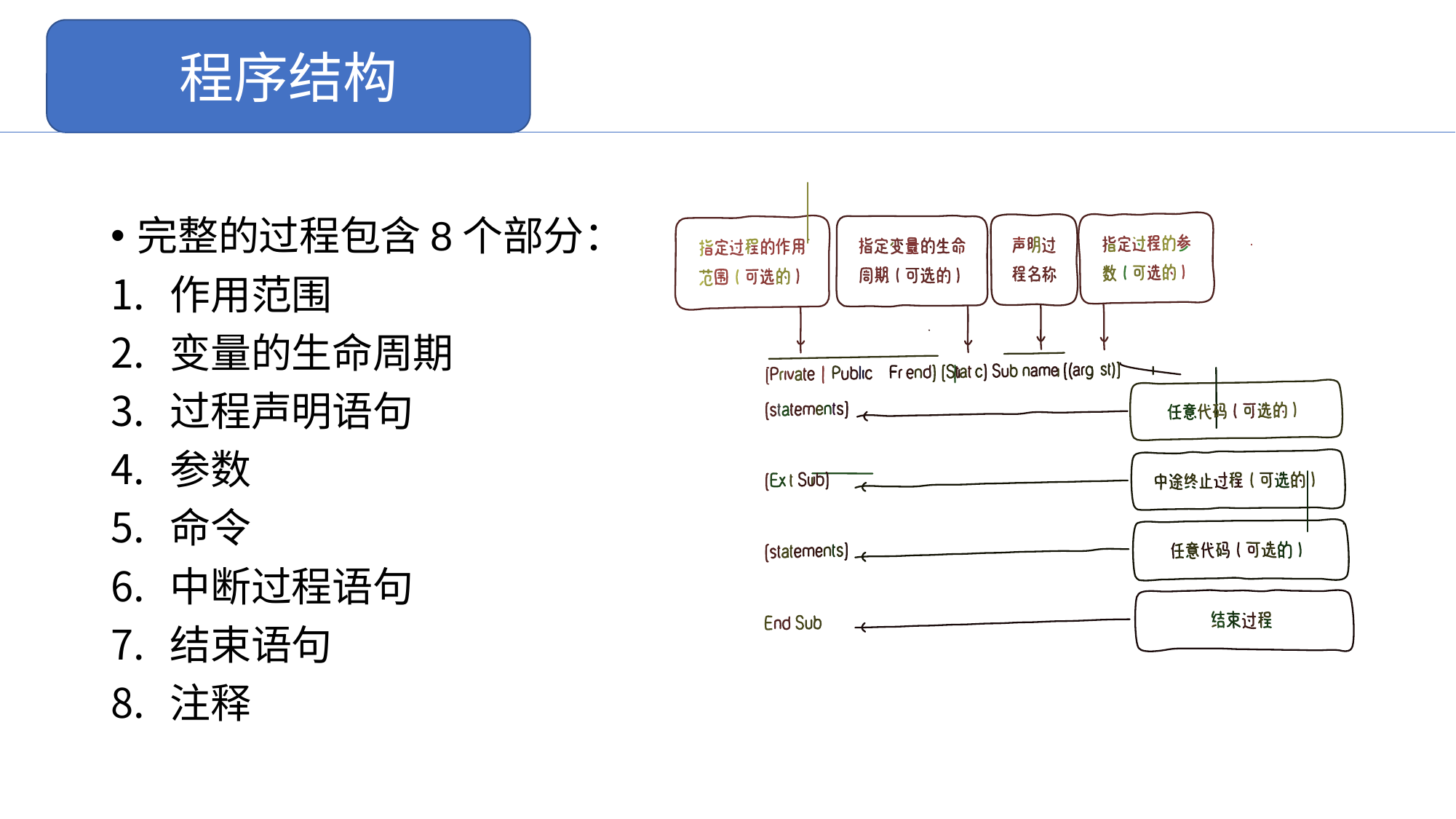

程序结构

完整的过程包含8个部分：
作用范围
变量的生命周期
过程声明语句
参数
命令
中断过程语句
结束语句
注释